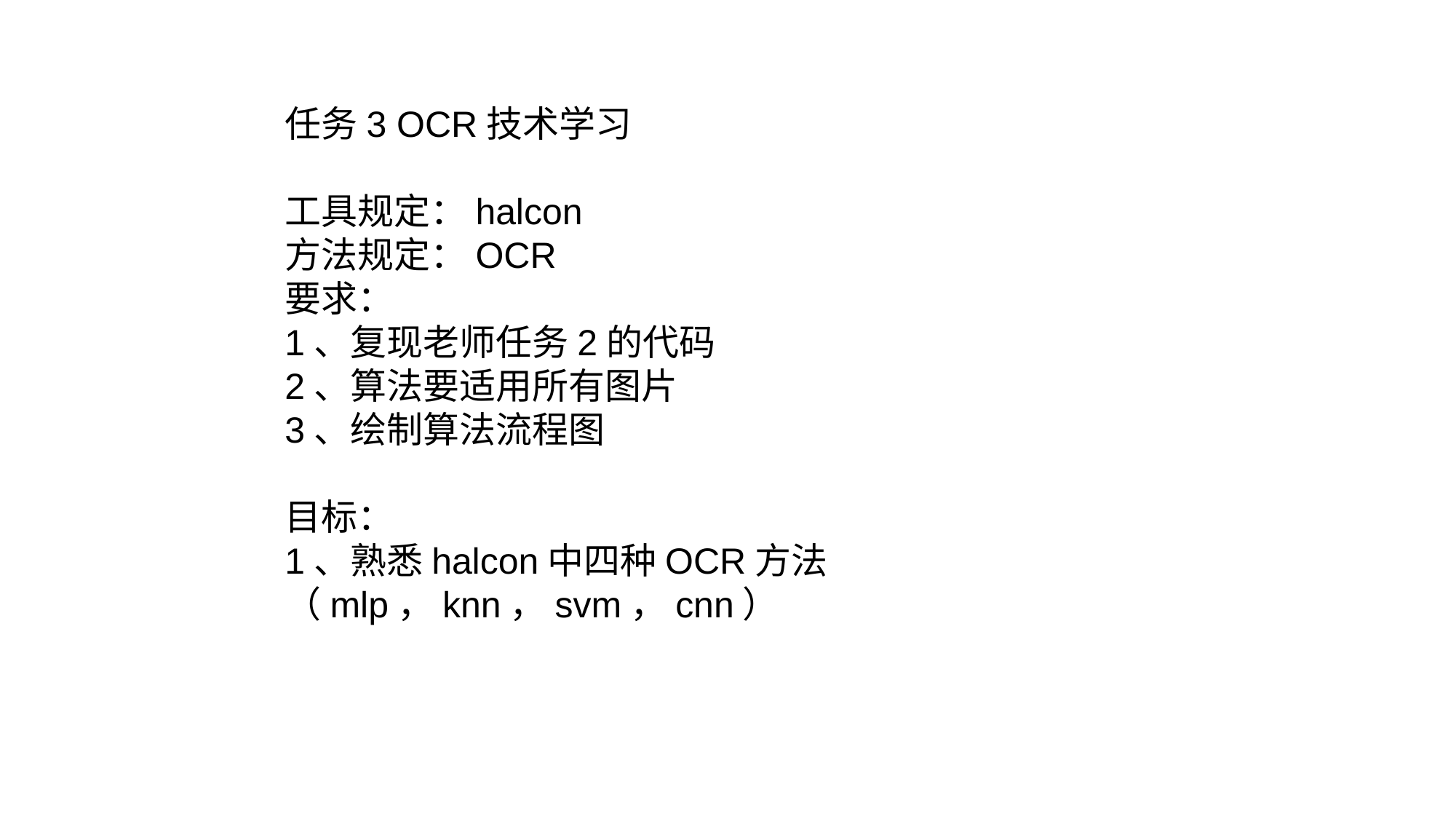

任务3 OCR技术学习

工具规定：halcon
方法规定：OCR
要求：
1、复现老师任务2的代码
2、算法要适用所有图片
3、绘制算法流程图

目标：
1、熟悉halcon中四种OCR方法
（mlp，knn，svm，cnn）